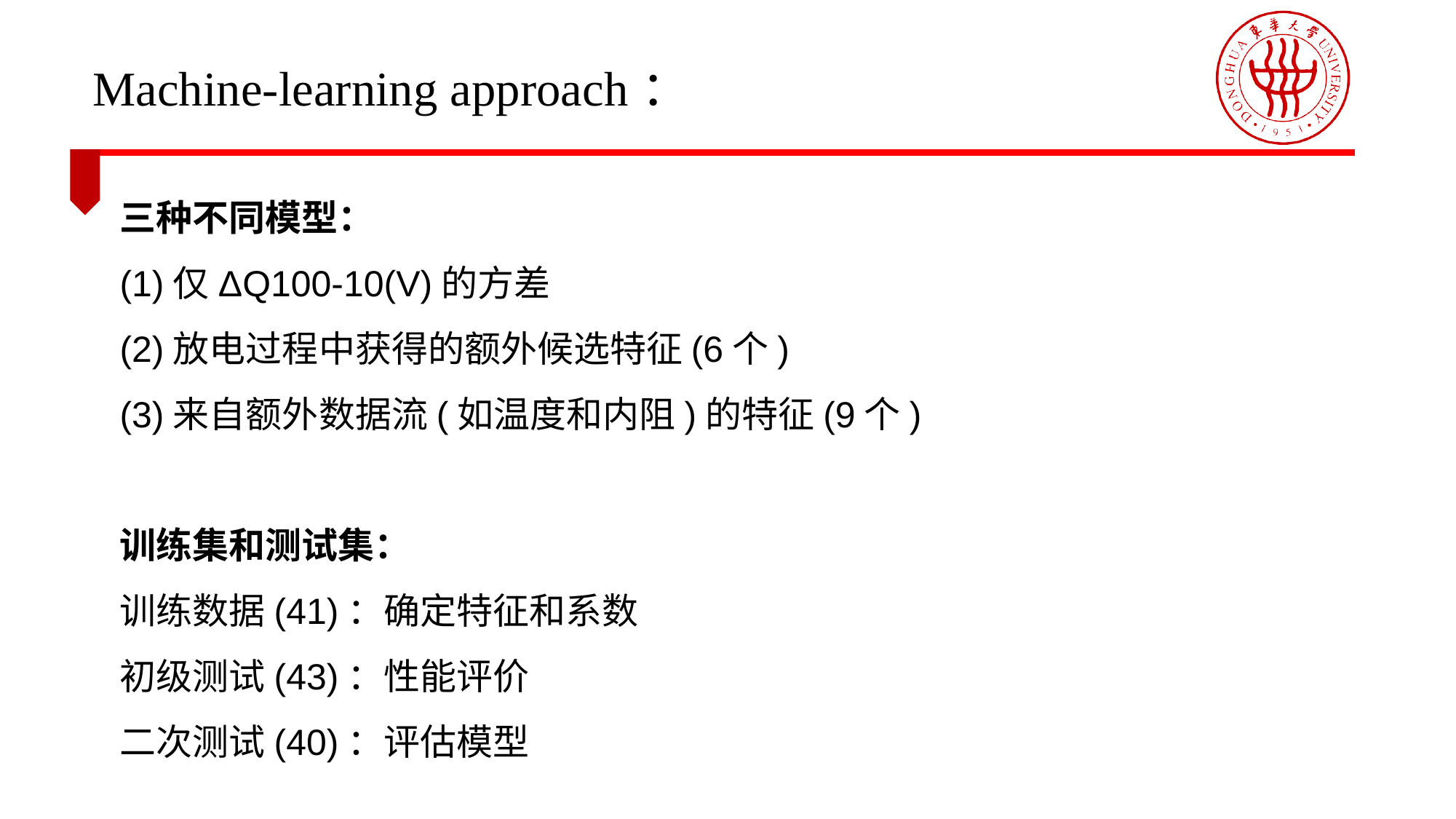

Machine-learning approach：
三种不同模型：
(1)仅ΔQ100-10(V)的方差
(2)放电过程中获得的额外候选特征(6个)
(3)来自额外数据流(如温度和内阻)的特征(9个)

训练集和测试集：
训练数据(41)：确定特征和系数
初级测试(43)：性能评价
二次测试(40)：评估模型